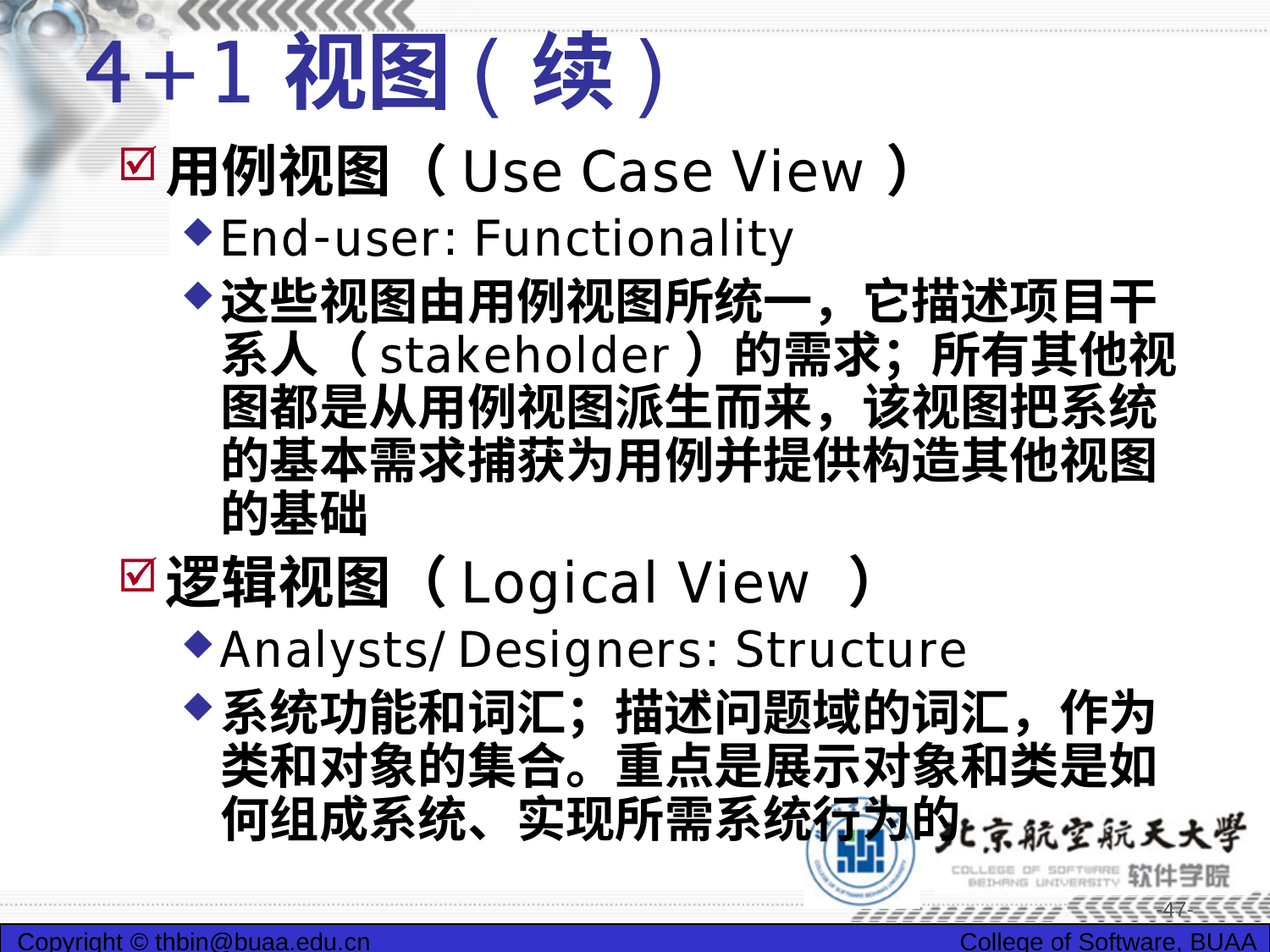

# 4+1视图(续)
用例视图（Use Case View）
End-user: Functionality
这些视图由用例视图所统一，它描述项目干系人（stakeholder）的需求；所有其他视图都是从用例视图派生而来，该视图把系统的基本需求捕获为用例并提供构造其他视图的基础
逻辑视图（Logical View ）
Analysts/Designers: Structure
系统功能和词汇；描述问题域的词汇，作为类和对象的集合。重点是展示对象和类是如何组成系统、实现所需系统行为的
-47-